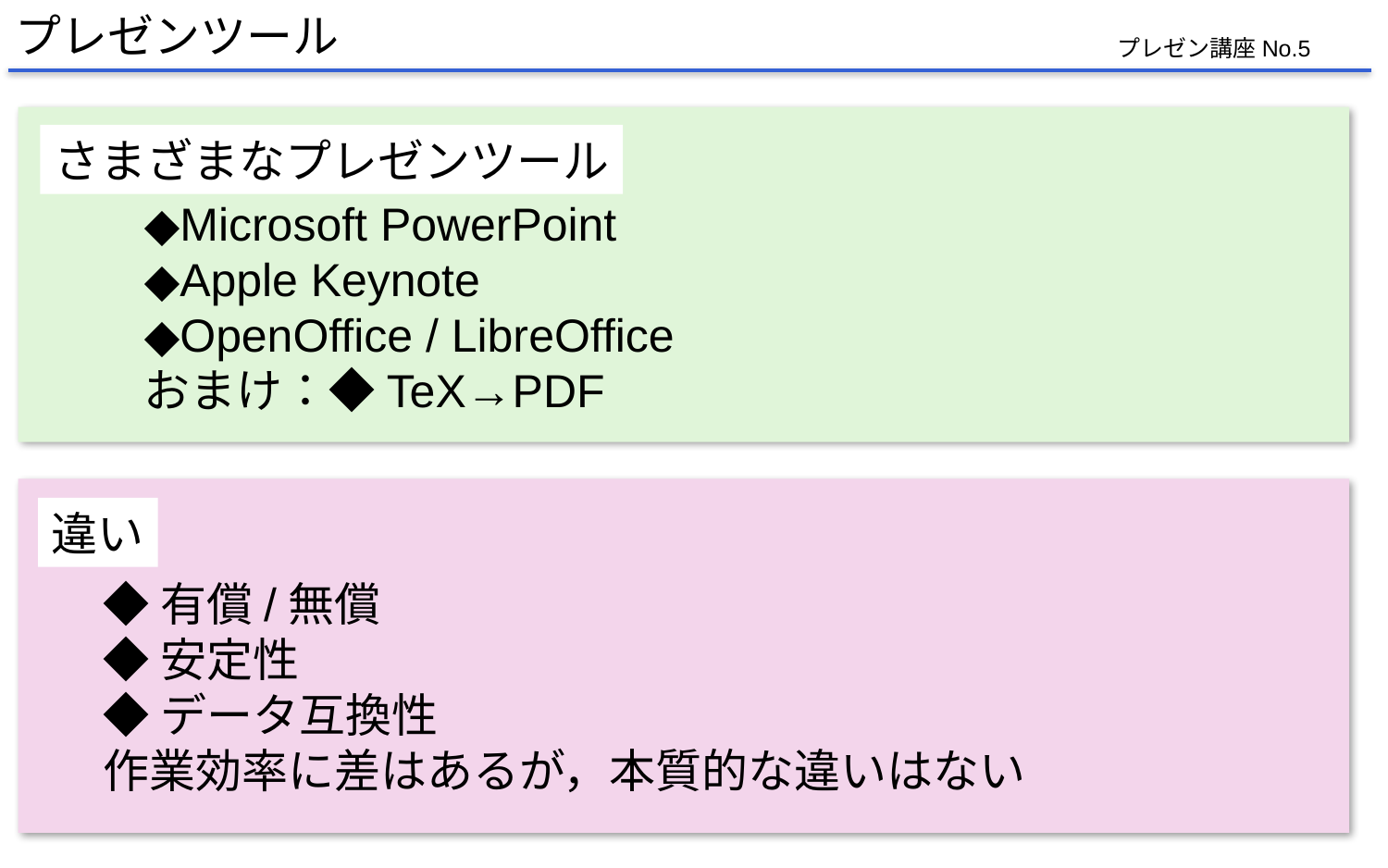

プレゼンツール
プレゼン講座No.5

さまざまなプレゼンツール
◆Microsoft PowerPoint
◆Apple Keynote
◆OpenOffice / LibreOffice
おまけ：◆TeX→PDF

違い
◆有償/無償
◆安定性
◆データ互換性
作業効率に差はあるが，本質的な違いはない